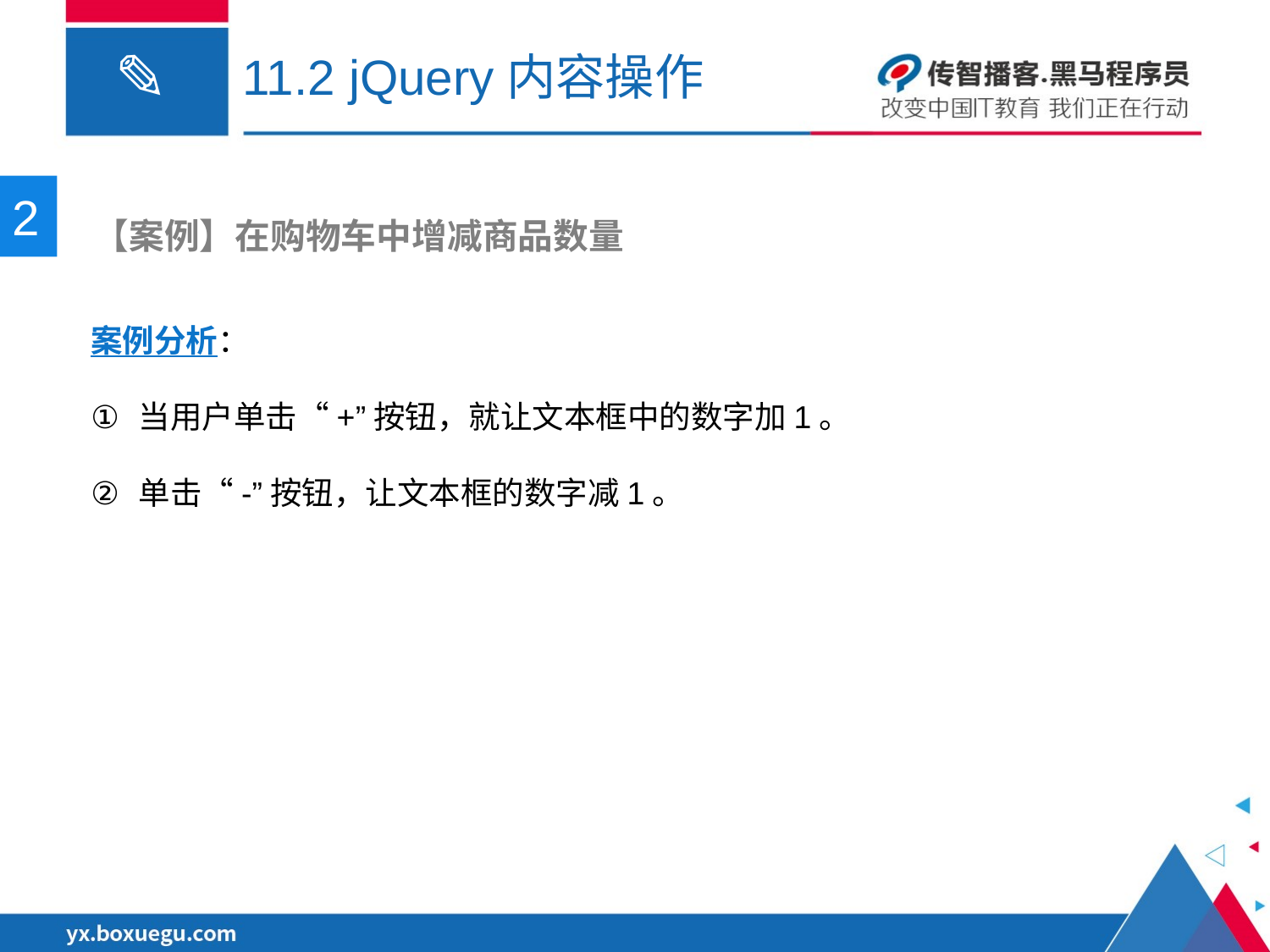

# 11.2 jQuery内容操作

2
  【案例】在购物车中增减商品数量
案例分析：
当用户单击“+”按钮，就让文本框中的数字加1。
单击“-”按钮，让文本框的数字减1。